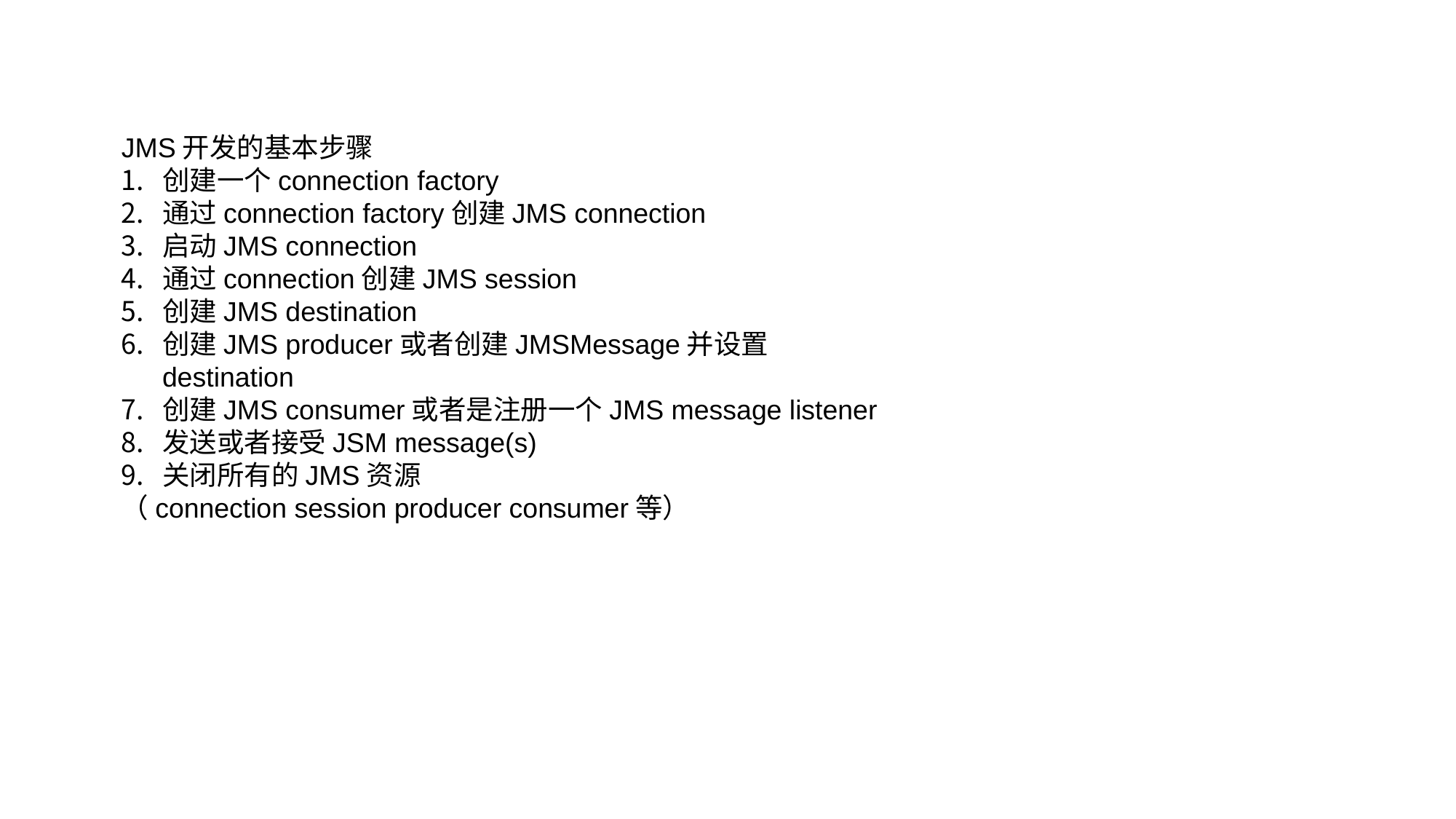

JMS开发的基本步骤
创建一个connection factory
通过connection factory创建JMS connection
启动JMS connection
通过connection创建JMS session
创建JMS destination
创建JMS producer或者创建JMSMessage并设置destination
创建JMS consumer或者是注册一个JMS message listener
发送或者接受JSM message(s)
关闭所有的JMS资源
（connection session producer consumer等）